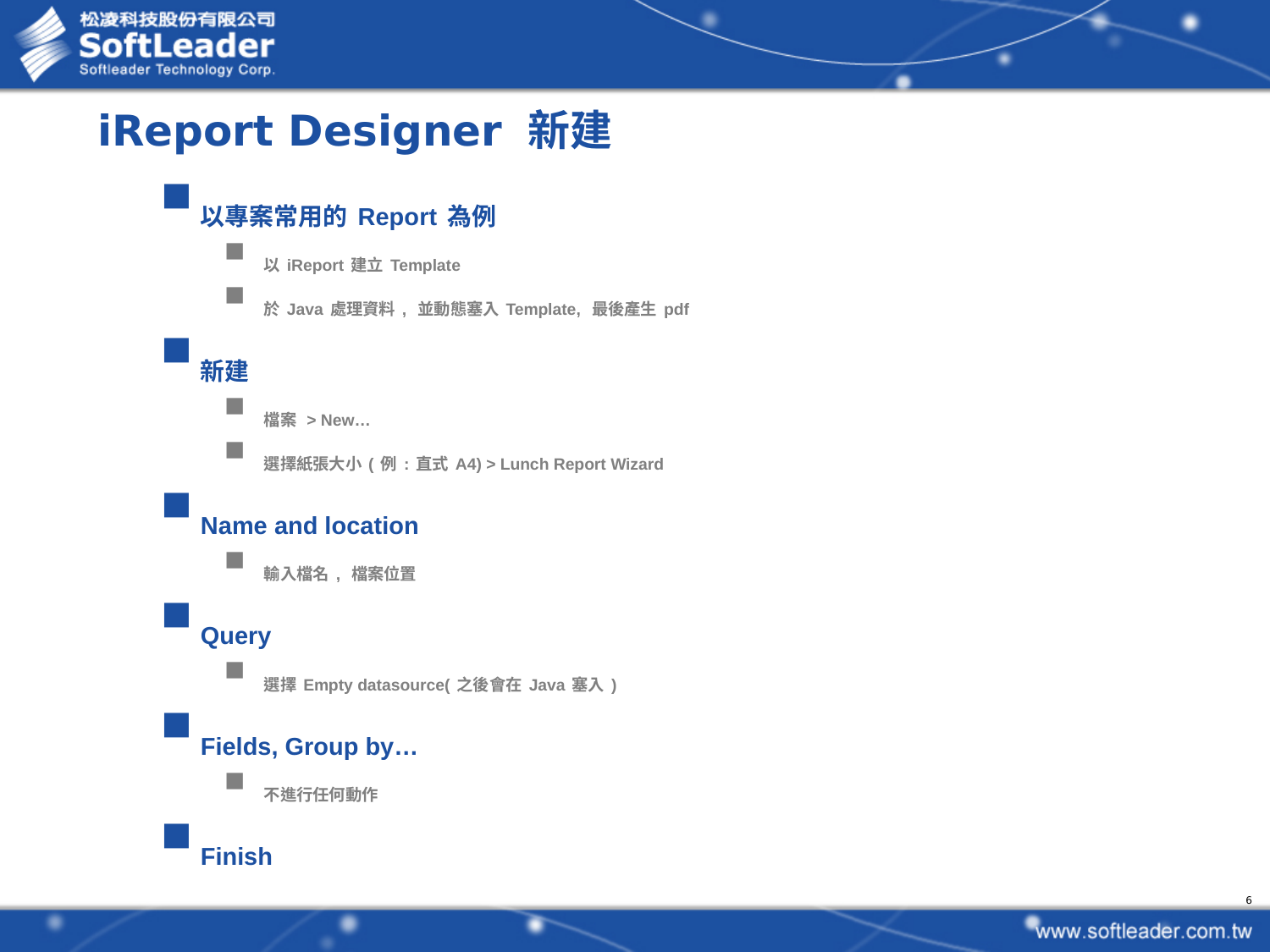

# iReport Designer 新建
以專案常用的Report為例
以iReport建立Template
於Java處理資料, 並動態塞入Template, 最後產生pdf
新建
檔案 > New…
選擇紙張大小(例:直式A4) > Lunch Report Wizard
Name and location
輸入檔名, 檔案位置
Query
選擇Empty datasource(之後會在Java塞入)
Fields, Group by…
不進行任何動作
Finish

6